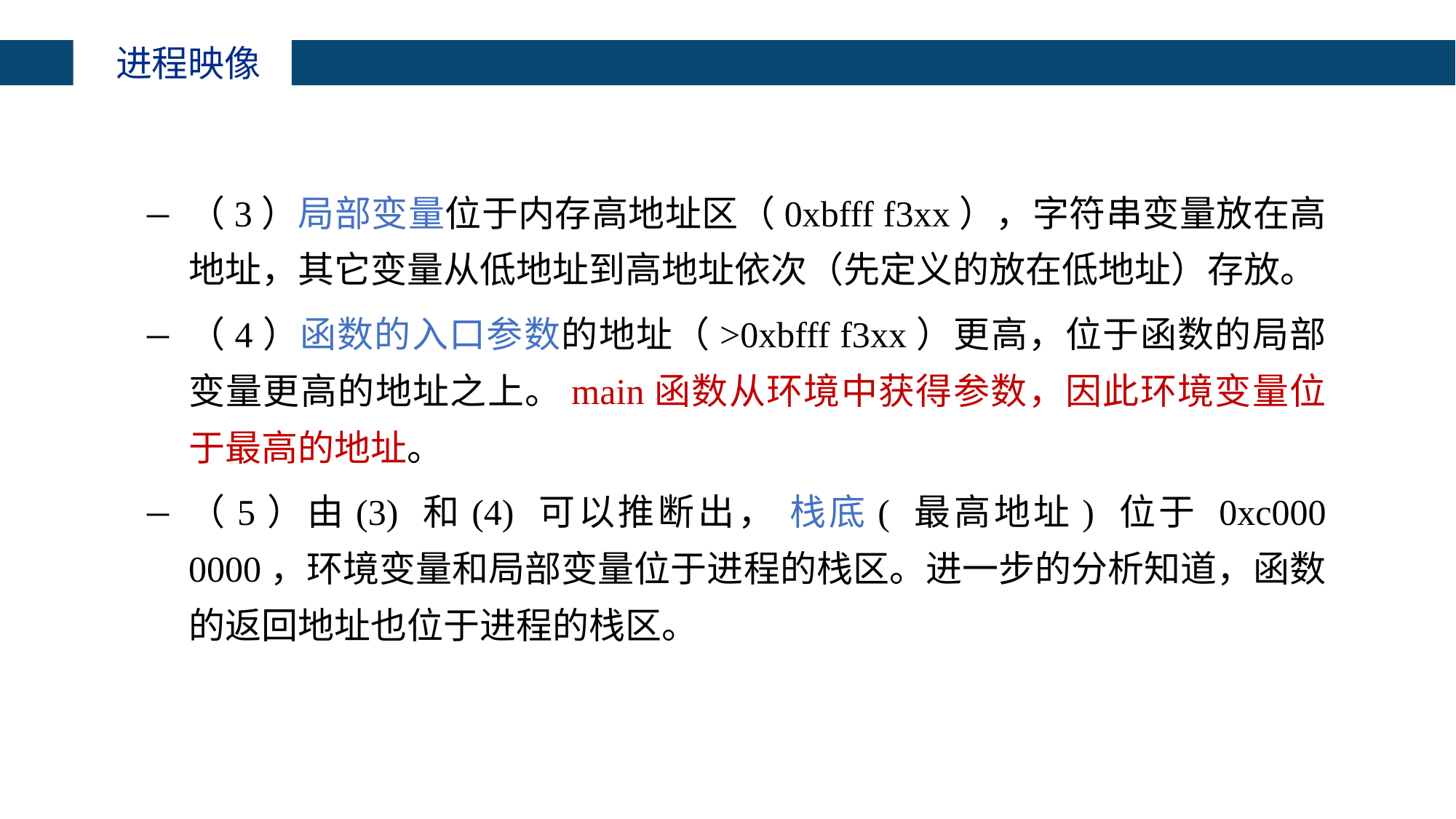

进程映像

（3）局部变量位于内存高地址区（0xbfff f3xx），字符串变量放在高地址，其它变量从低地址到高地址依次（先定义的放在低地址）存放。
（4）函数的入口参数的地址（>0xbfff f3xx）更高，位于函数的局部变量更高的地址之上。main函数从环境中获得参数，因此环境变量位于最高的地址。
（5）由(3) 和(4) 可以推断出， 栈底( 最高地址) 位于 0xc000 0000，环境变量和局部变量位于进程的栈区。进一步的分析知道，函数的返回地址也位于进程的栈区。